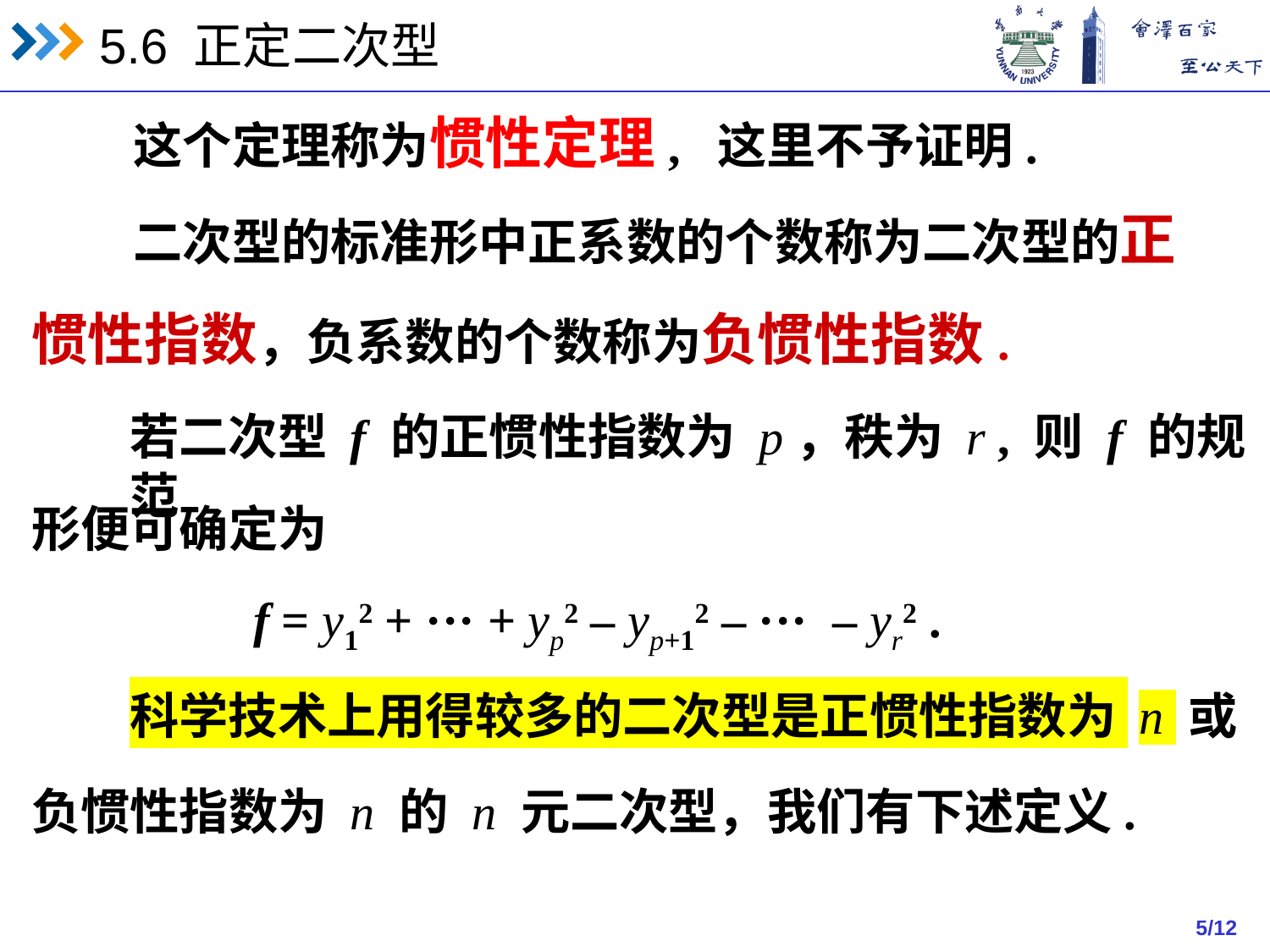

这个定理称为惯性定理,  这里不予证明.
        二次型的标准形中正系数的个数称为二次型的正
惯性指数，负系数的个数称为负惯性指数.
若二次型 f 的正惯性指数为 p，秩为 r , 则 f 的规范
形便可确定为
f = y12 + ··· + yp2 – yp+12 – ···  – yr2 .
科学技术上用得较多的二次型是正惯性指数为 n 或
负惯性指数为 n 的 n 元二次型，我们有下述定义.